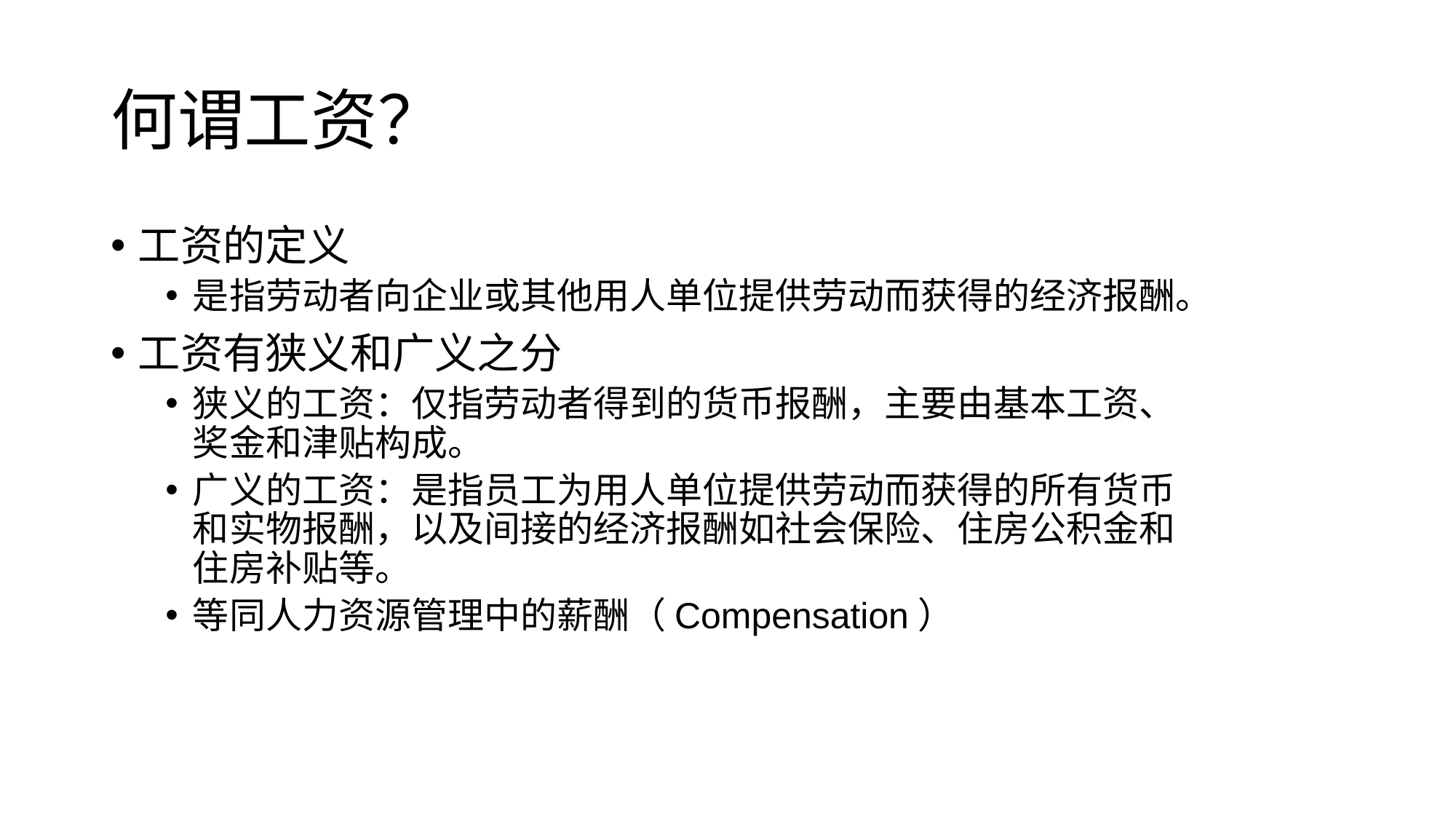

# 何谓工资？
工资的定义
是指劳动者向企业或其他用人单位提供劳动而获得的经济报酬。
工资有狭义和广义之分
狭义的工资：仅指劳动者得到的货币报酬，主要由基本工资、奖金和津贴构成。
广义的工资：是指员工为用人单位提供劳动而获得的所有货币和实物报酬，以及间接的经济报酬如社会保险、住房公积金和住房补贴等。
等同人力资源管理中的薪酬（Compensation）